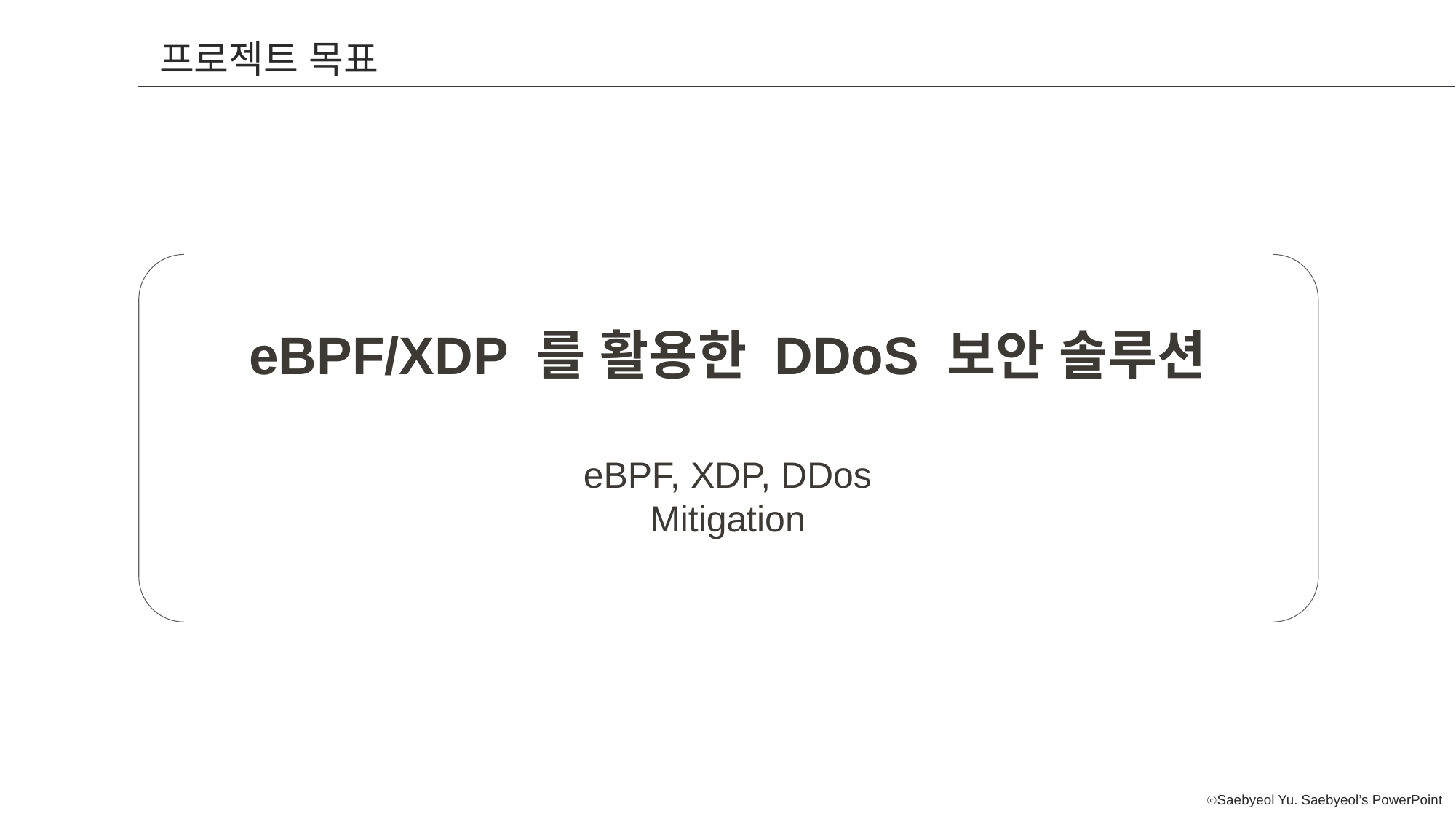

프로젝트 목표

eBPF/XDP 를 활용한 DDoS 보안 솔루션
eBPF, XDP, DDos Mitigation